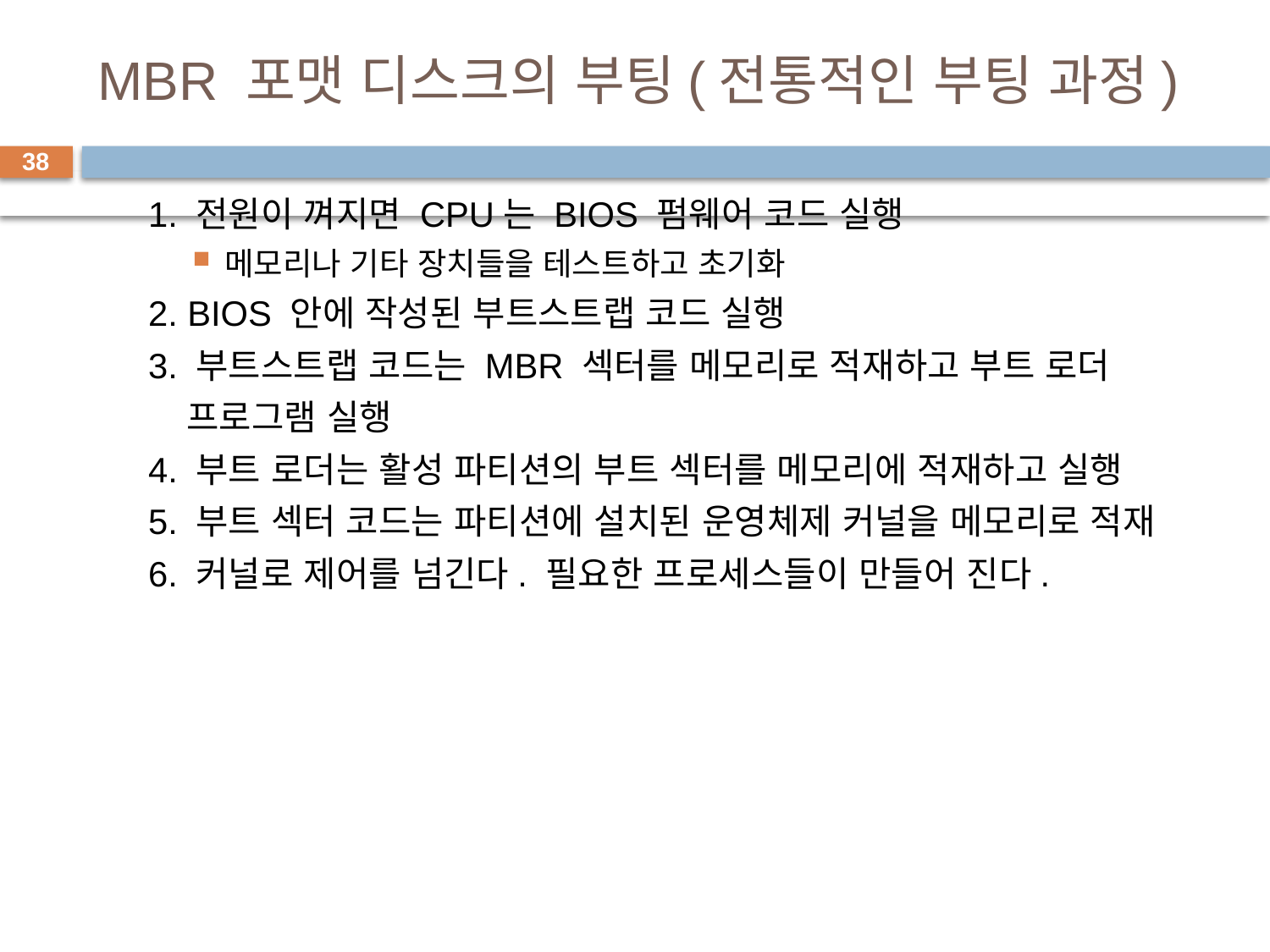

# MBR 포맷 디스크의 부팅(전통적인 부팅 과정)
38
1. 전원이 껴지면 CPU는 BIOS 펌웨어 코드 실행
메모리나 기타 장치들을 테스트하고 초기화
2. BIOS 안에 작성된 부트스트랩 코드 실행
3. 부트스트랩 코드는 MBR 섹터를 메모리로 적재하고 부트 로더
   프로그램 실행
4. 부트 로더는 활성 파티션의 부트 섹터를 메모리에 적재하고 실행
5. 부트 섹터 코드는 파티션에 설치된 운영체제 커널을 메모리로 적재
6. 커널로 제어를 넘긴다. 필요한 프로세스들이 만들어 진다.